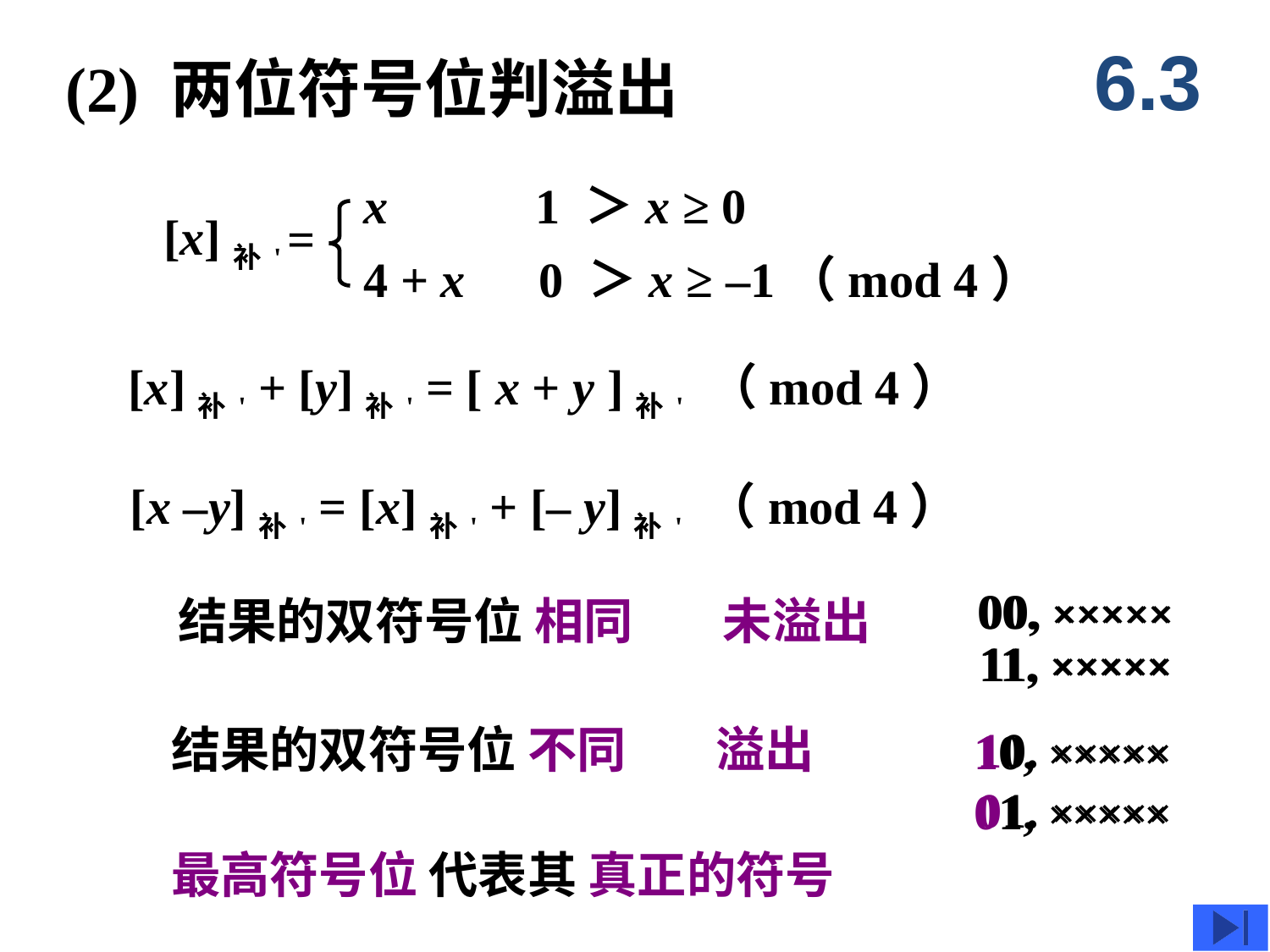

6.3
(2) 两位符号位判溢出
 x            1 ＞x ≥ 0
[x]补'
=

 4 + x      0 ＞x ≥ –1（mod 4）
[x]补' + [y]补' = [ x + y ]补' （mod 4）
[x –y]补' = [x]补' + [– y]补' （mod 4）
00. ×××××
11. ×××××
00, ×××××
11, ×××××
结果的双符号位 相同        未溢出
结果的双符号位 不同        溢出
10. ×××××
01. ×××××
10, ×××××
01, ×××××
最高符号位 代表其 真正的符号